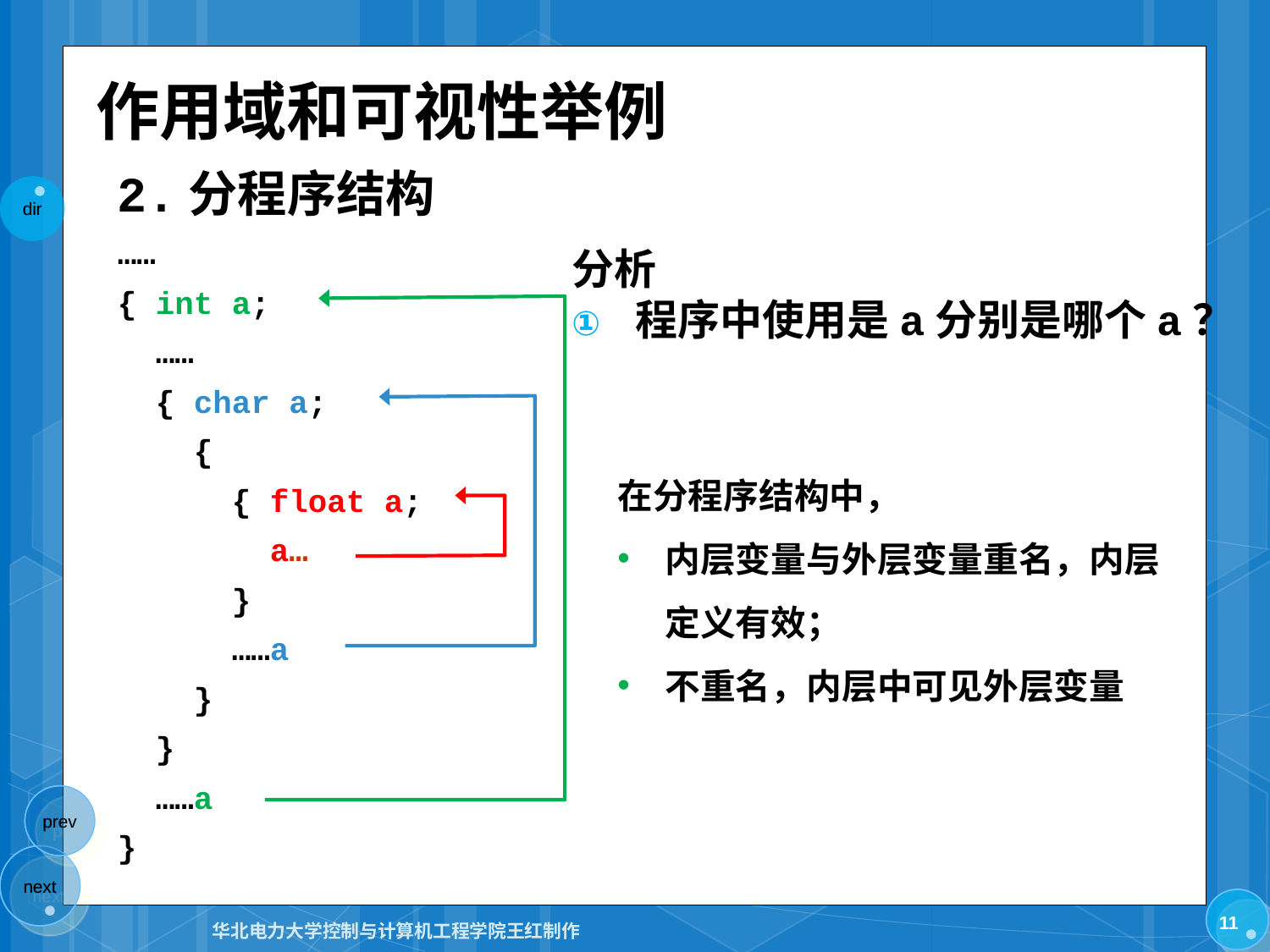

# 作用域和可视性举例
2.分程序结构
……
{ int a;
  ……
  { char a;
    {
      { float a;
        a…
      }
      ……a
    }
  }
  ……a
}
分析
程序中使用是a分别是哪个a？

在分程序结构中，
内层变量与外层变量重名，内层定义有效；
不重名，内层中可见外层变量

11
华北电力大学控制与计算机工程学院王红制作